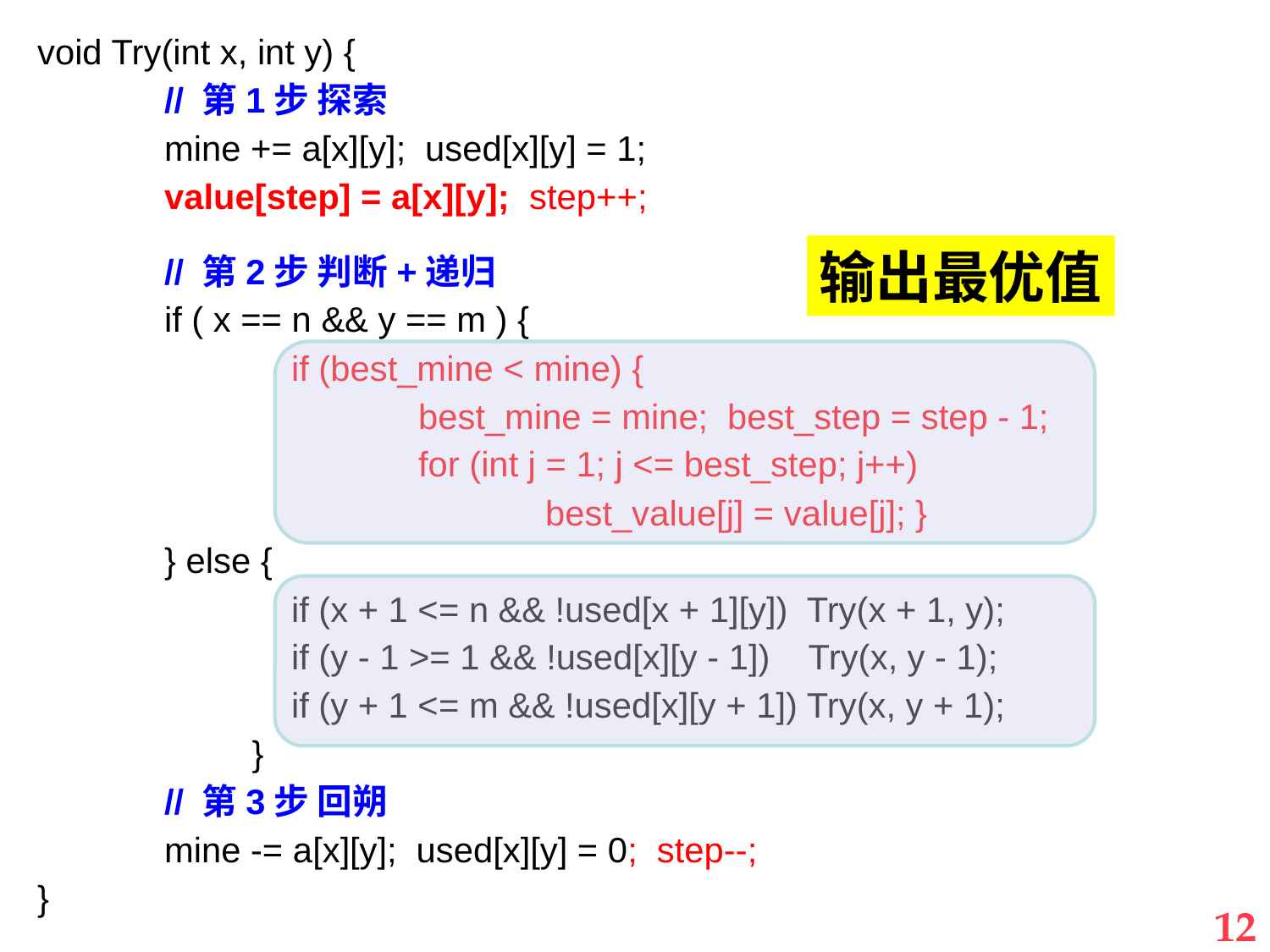

void Try(int x, int y) {
	// 第1步 探索
	mine += a[x][y];  used[x][y] = 1;
	value[step] = a[x][y];  step++;

	// 第2步 判断+递归
	if ( x == n && y == m ) {
		if (best_mine < mine) {
			best_mine = mine;  best_step = step - 1;
			for (int j = 1; j <= best_step; j++)
				best_value[j] = value[j]; }
	} else {
		if (x + 1 <= n && !used[x + 1][y])  Try(x + 1, y);
		if (y - 1 >= 1 && !used[x][y - 1])    Try(x, y - 1);
		if (y + 1 <= m && !used[x][y + 1]) Try(x, y + 1);
	         }
	// 第3步 回朔
	mine -= a[x][y];  used[x][y] = 0;  step--;
}
输出最优值